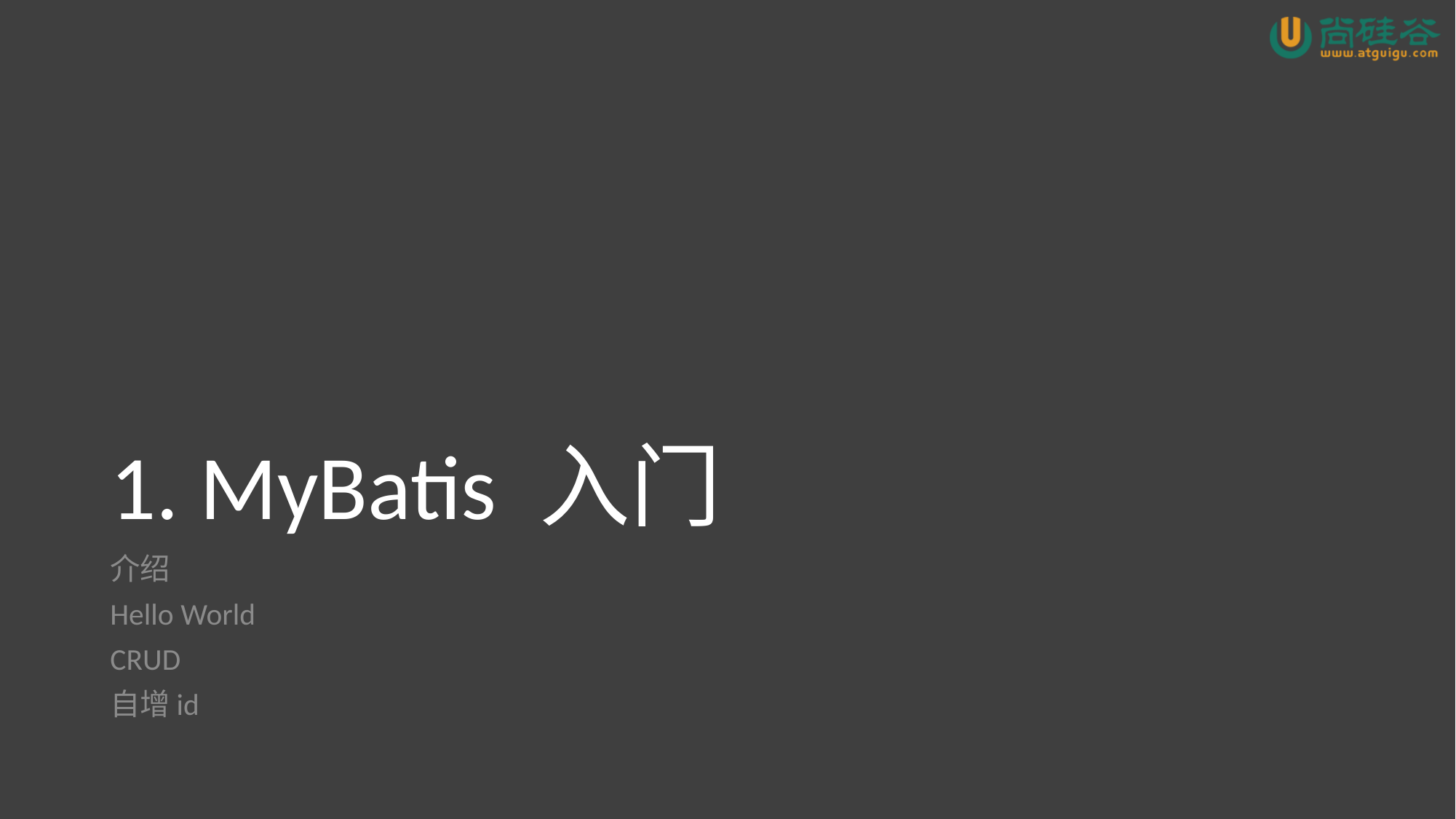

# 1. MyBatis 入门
介绍
Hello World
CRUD
自增id